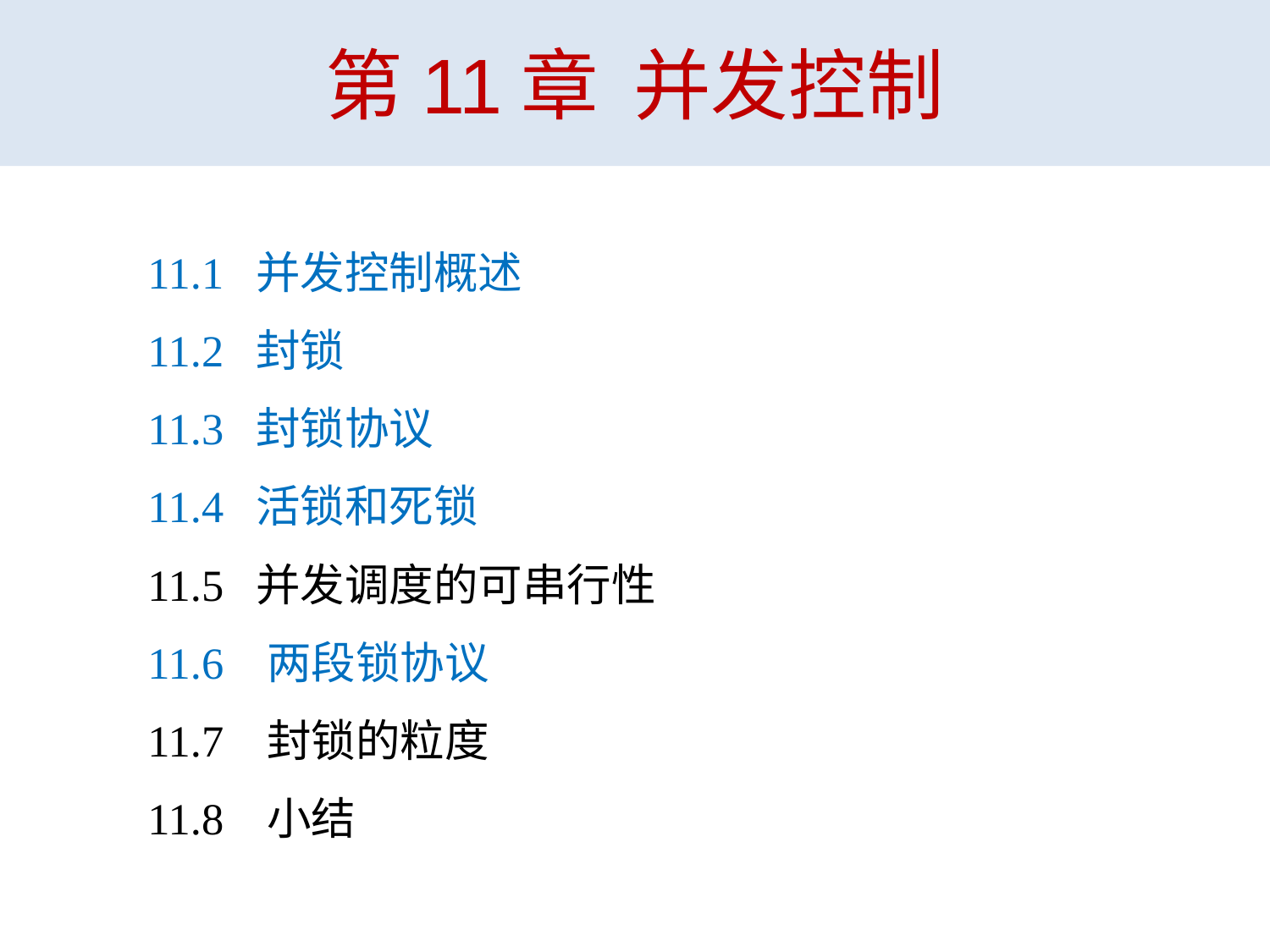

# 第11章  并发控制
11.1  并发控制概述
11.2  封锁
11.3  封锁协议
11.4  活锁和死锁
11.5  并发调度的可串行性
11.6   两段锁协议
11.7   封锁的粒度
11.8   小结